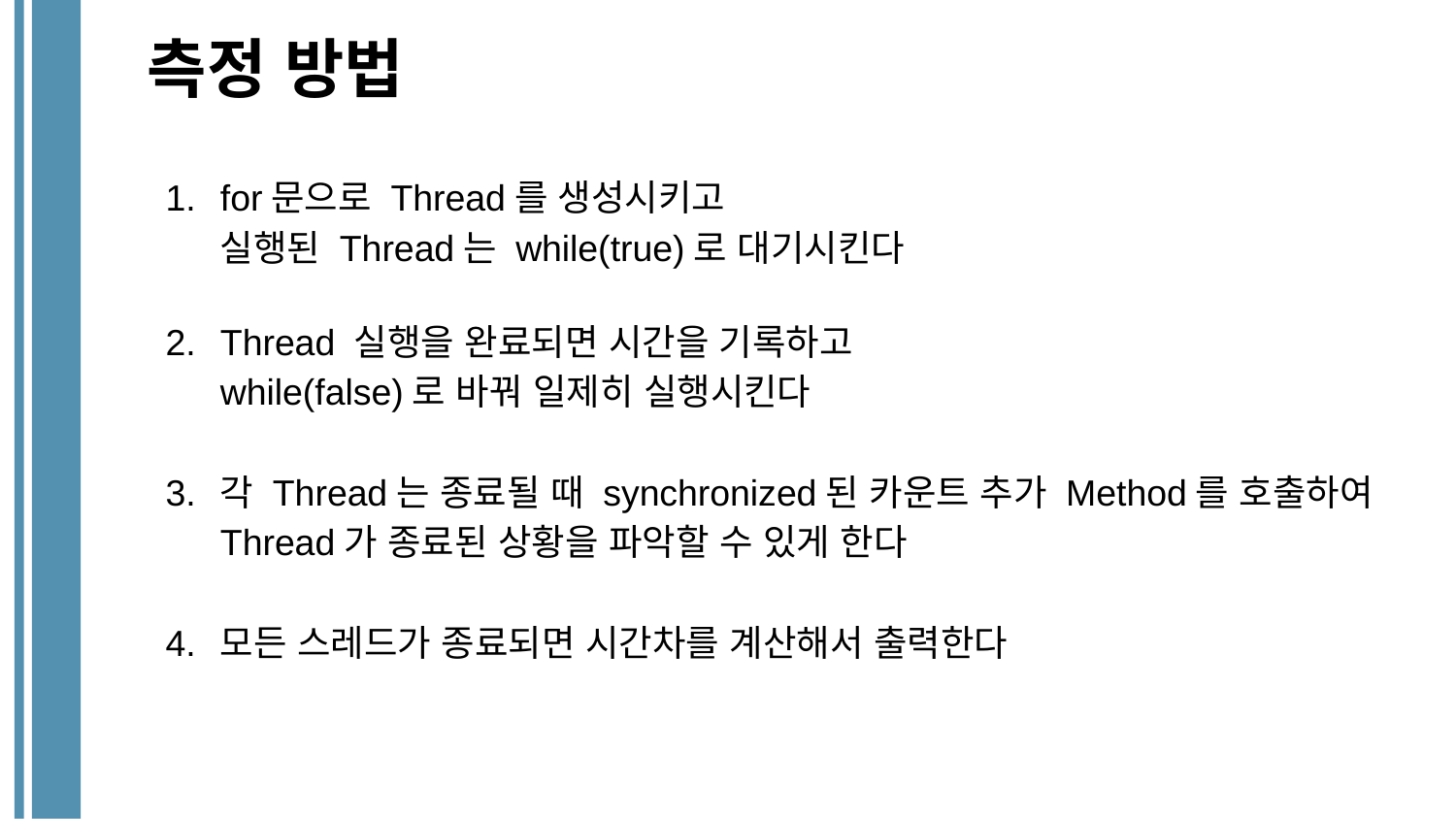

# 측정 방법
for문으로 Thread를 생성시키고
실행된 Thread는 while(true)로 대기시킨다
Thread 실행을 완료되면 시간을 기록하고
while(false)로 바꿔 일제히 실행시킨다
각 Thread는 종료될 때 synchronized된 카운트 추가 Method를 호출하여
Thread가 종료된 상황을 파악할 수 있게 한다
모든 스레드가 종료되면 시간차를 계산해서 출력한다